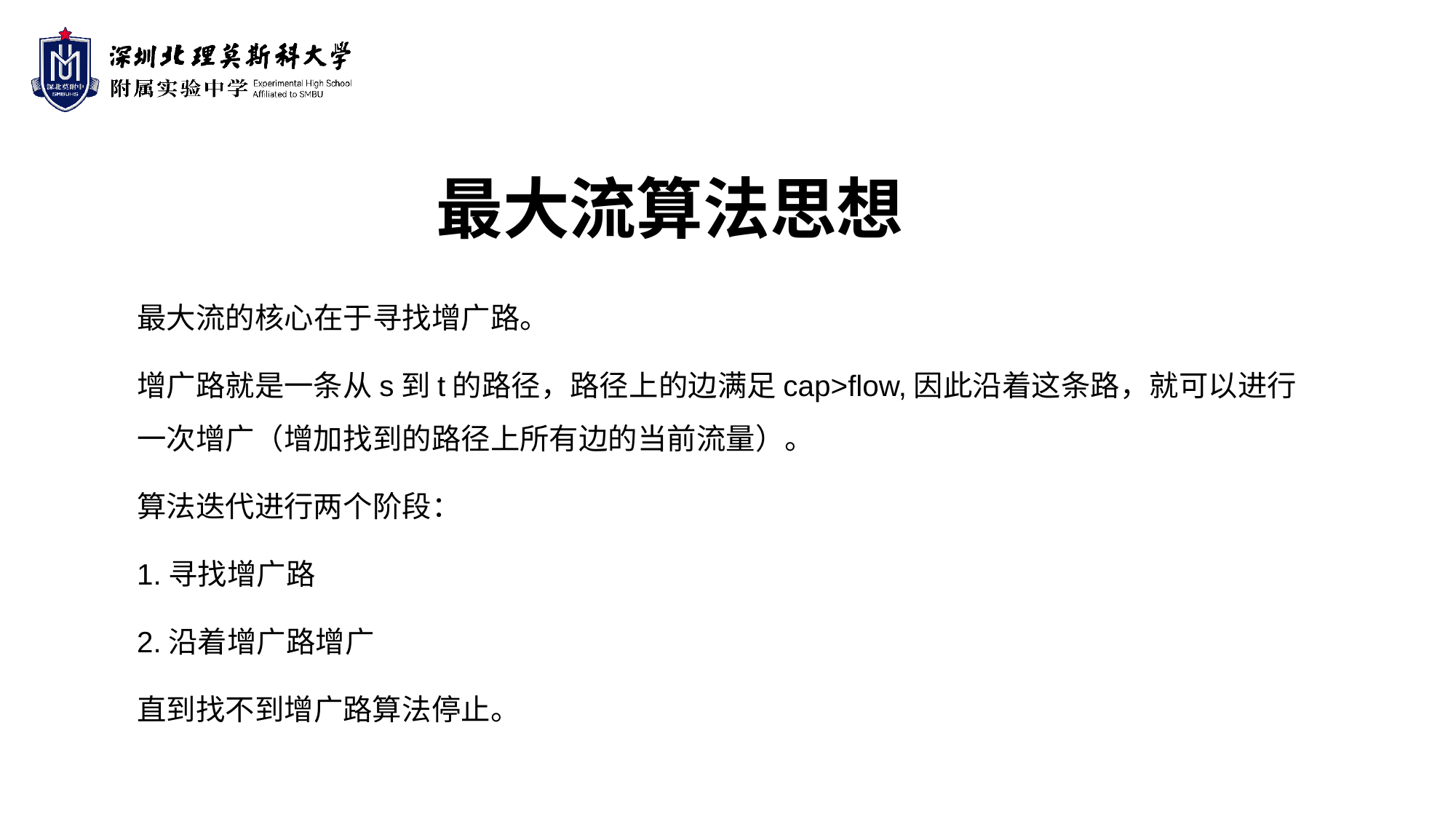

最大流算法思想
最大流的核心在于寻找增广路。
增广路就是一条从s到t的路径，路径上的边满足cap>flow,因此沿着这条路，就可以进行一次增广（增加找到的路径上所有边的当前流量）。
算法迭代进行两个阶段：
1.寻找增广路
2.沿着增广路增广
直到找不到增广路算法停止。